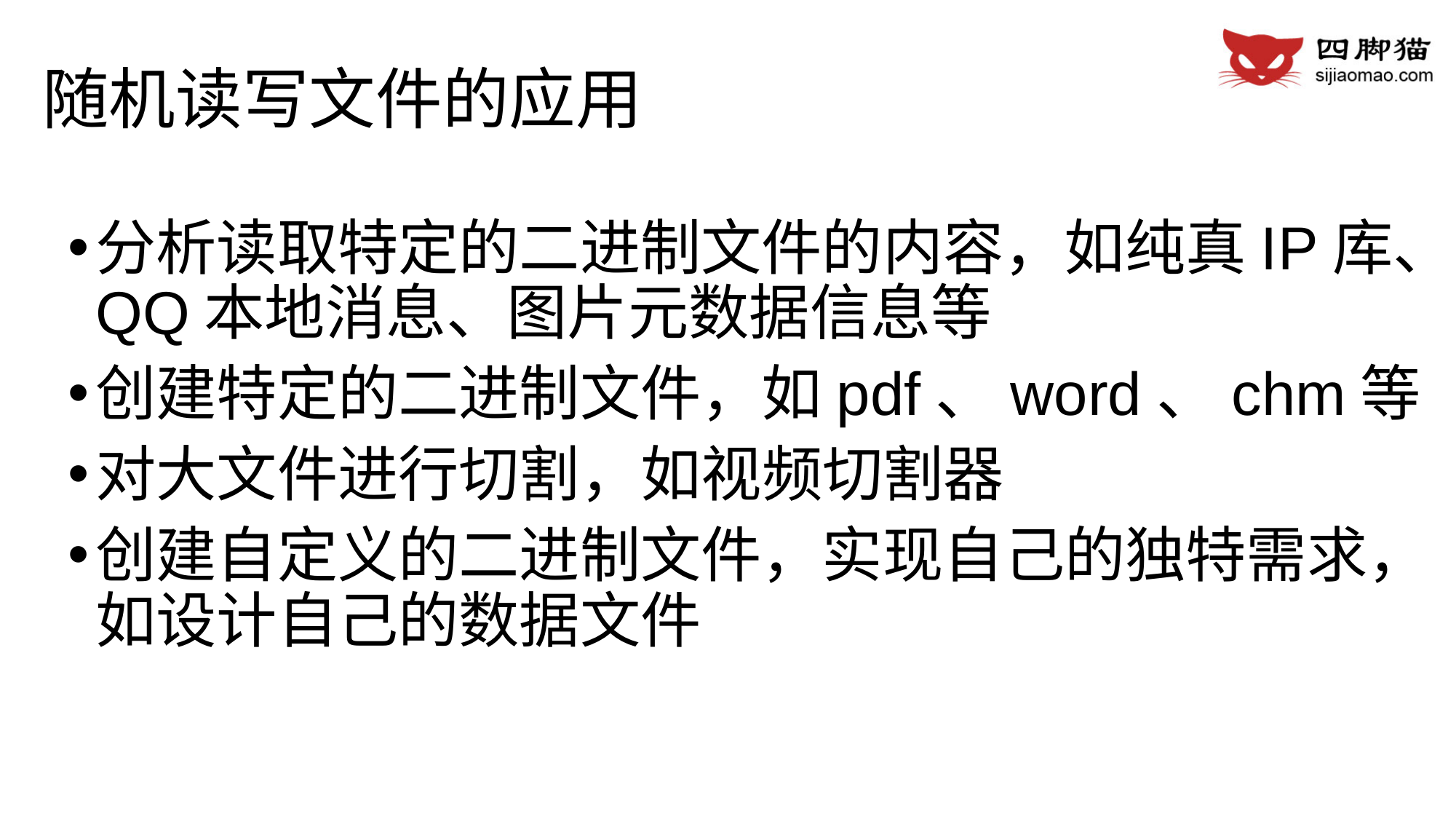

# 随机读写文件的应用
分析读取特定的二进制文件的内容，如纯真IP库、QQ本地消息、图片元数据信息等
创建特定的二进制文件，如pdf、word、chm等
对大文件进行切割，如视频切割器
创建自定义的二进制文件，实现自己的独特需求，如设计自己的数据文件